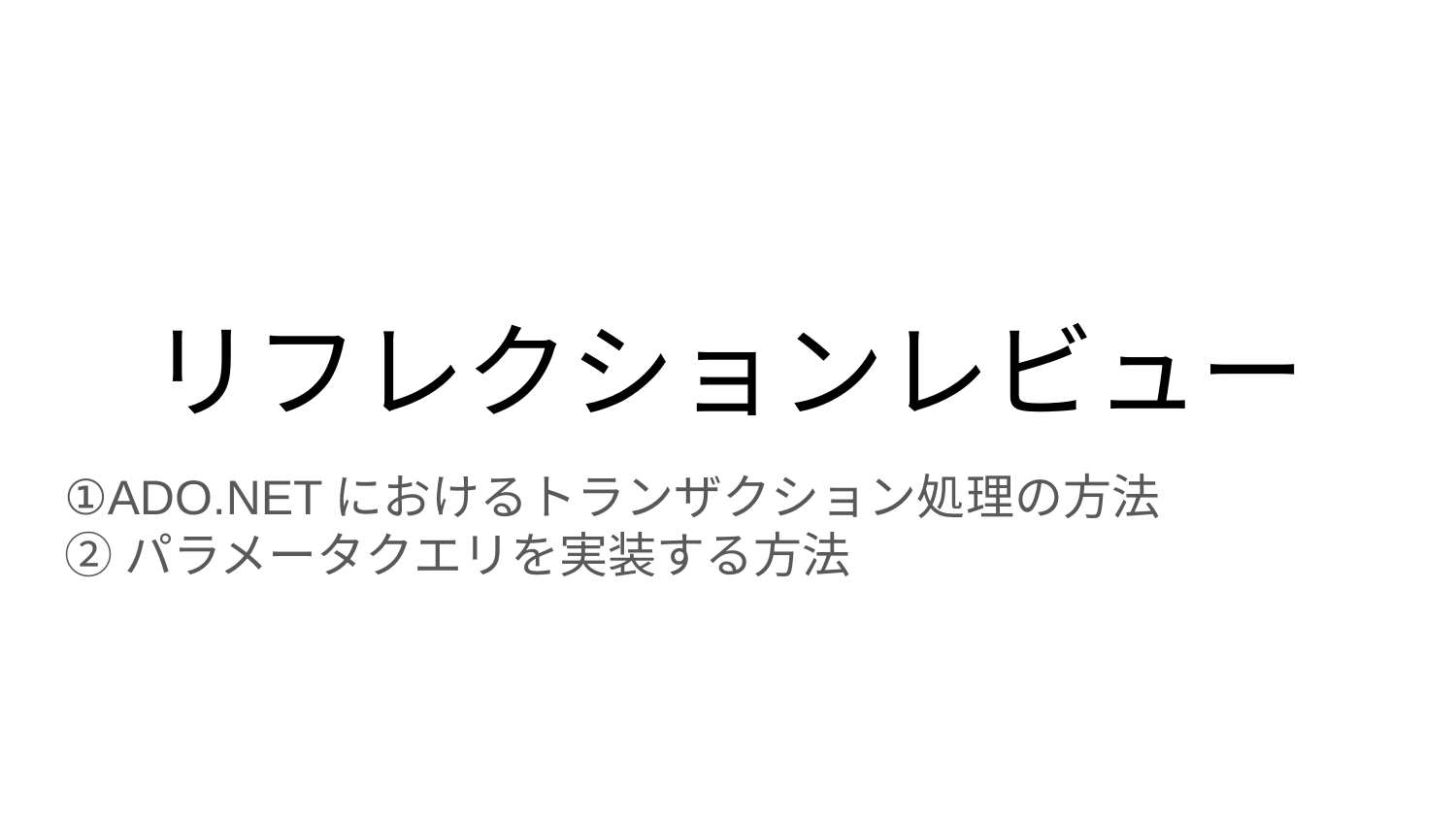

# リフレクションレビュー
①ADO.NETにおけるトランザクション処理の方法
②パラメータクエリを実装する方法